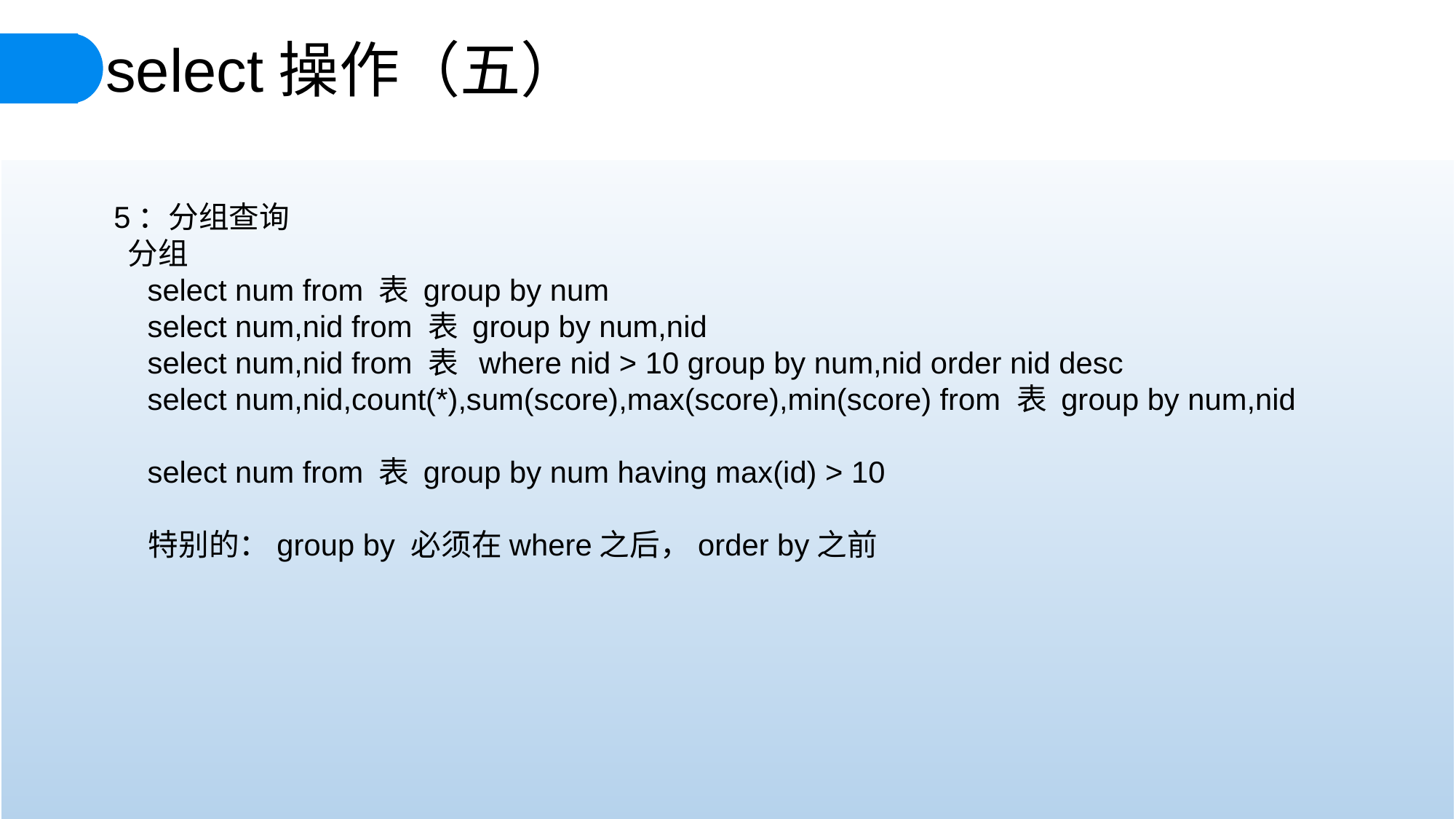

select操作（五）

5：分组查询
 分组
    select num from 表 group by num
    select num,nid from 表 group by num,nid
    select num,nid from 表  where nid > 10 group by num,nid order nid desc
    select num,nid,count(*),sum(score),max(score),min(score) from 表 group by num,nid

    select num from 表 group by num having max(id) > 10

    特别的：group by 必须在where之后，order by之前